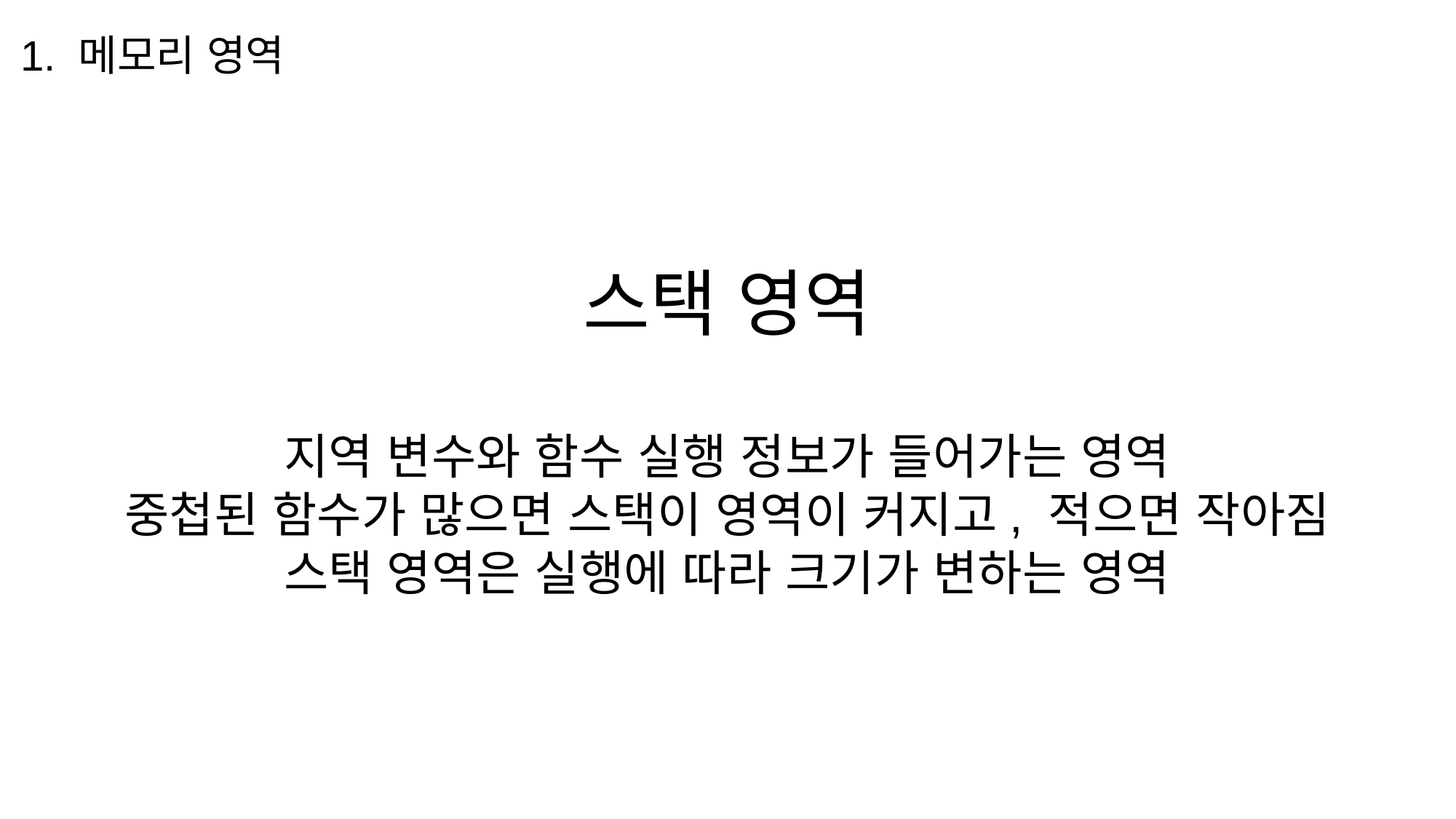

1. 메모리 영역
스택 영역
지역 변수와 함수 실행 정보가 들어가는 영역
중첩된 함수가 많으면 스택이 영역이 커지고, 적으면 작아짐
스택 영역은 실행에 따라 크기가 변하는 영역